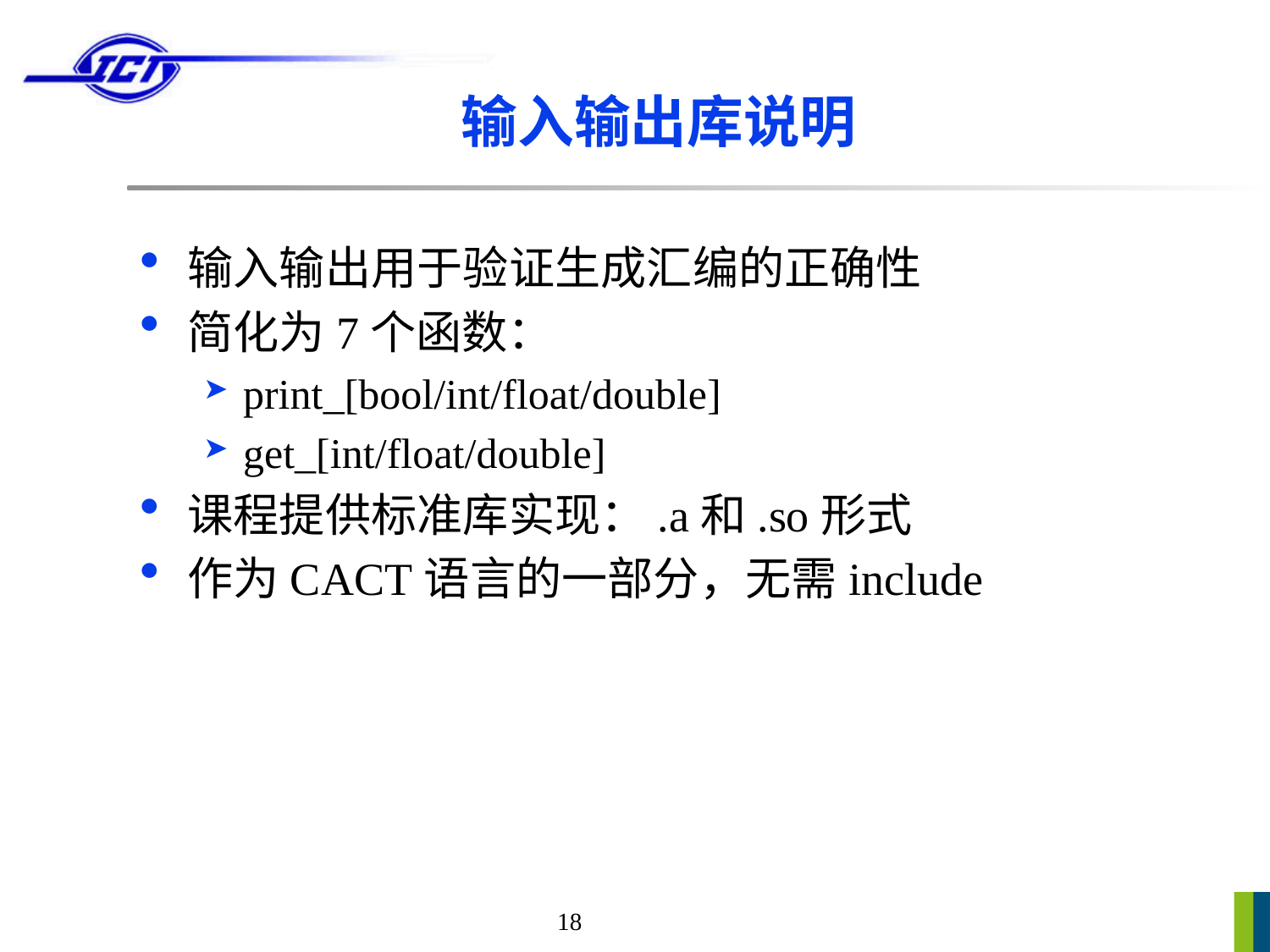

# 输入输出库说明
输入输出用于验证生成汇编的正确性
简化为7个函数：
print_[bool/int/float/double]
get_[int/float/double]
课程提供标准库实现：.a和.so形式
作为CACT语言的一部分，无需include